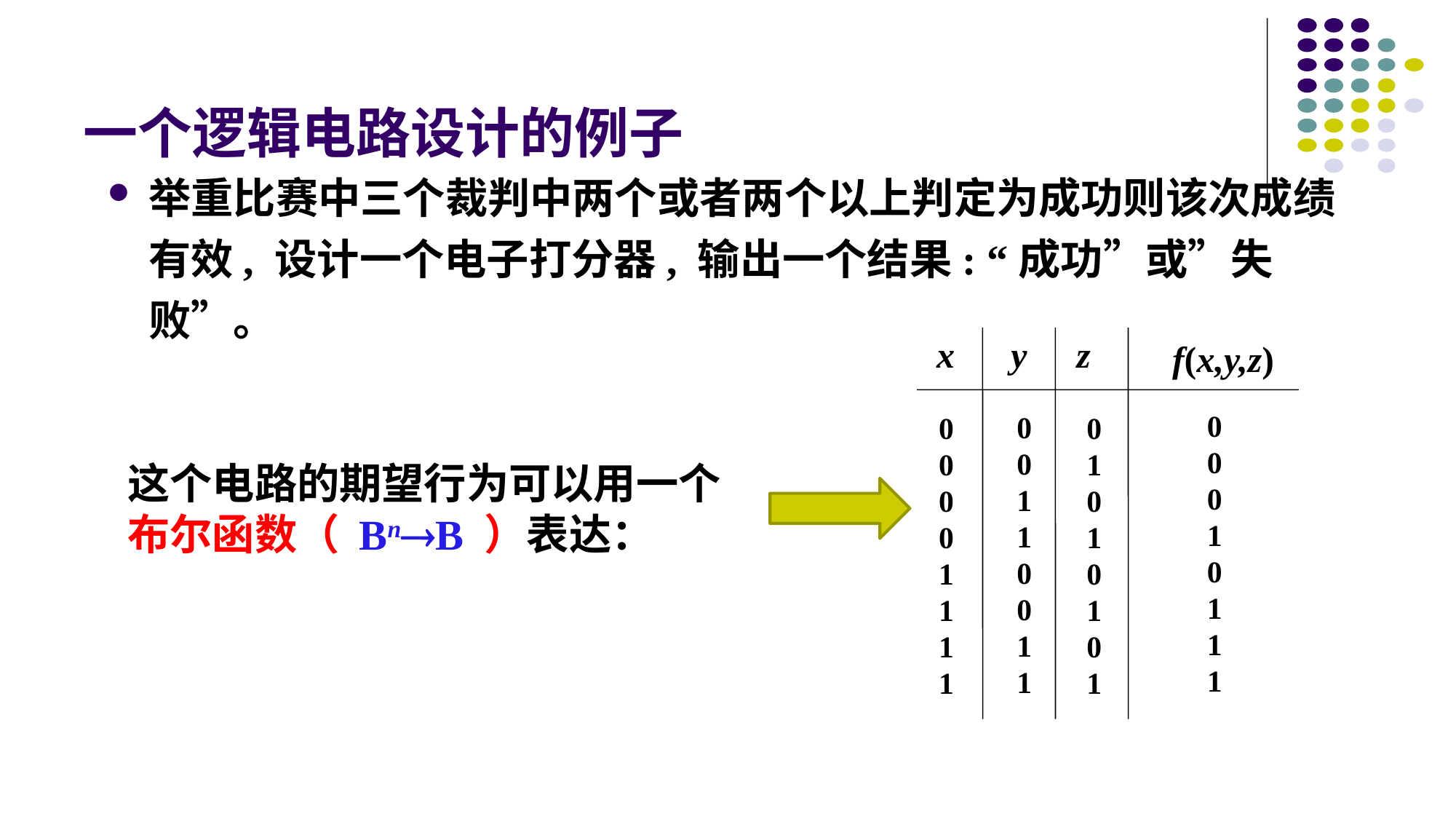

# 一个逻辑电路设计的例子
举重比赛中三个裁判中两个或者两个以上判定为成功则该次成绩有效, 设计一个电子打分器, 输出一个结果: “成功”或”失败”。
x
y
z

f(x,y,z)

00010111
00110011
01010101
00001111
这个电路的期望行为可以用一个布尔函数（ Bn→B ）表达：